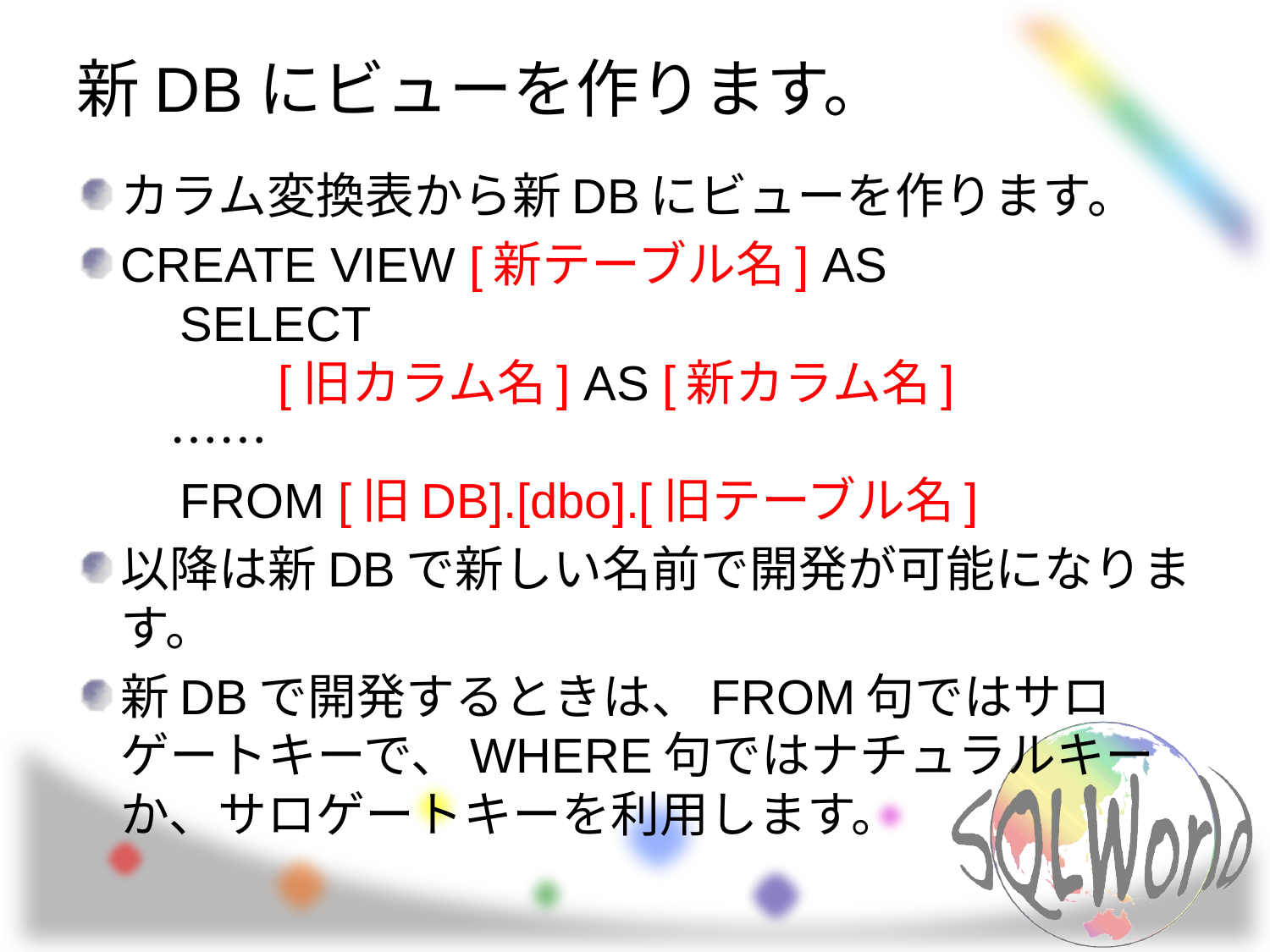

# 新DBにビューを作ります。
カラム変換表から新DBにビューを作ります。
CREATE VIEW [新テーブル名] AS
　SELECT
　　　[旧カラム名] AS [新カラム名]
　……
　FROM [旧DB].[dbo].[旧テーブル名]
以降は新DBで新しい名前で開発が可能になります。
新DBで開発するときは、FROM句ではサロゲートキーで、WHERE句ではナチュラルキーか、サロゲートキーを利用します。